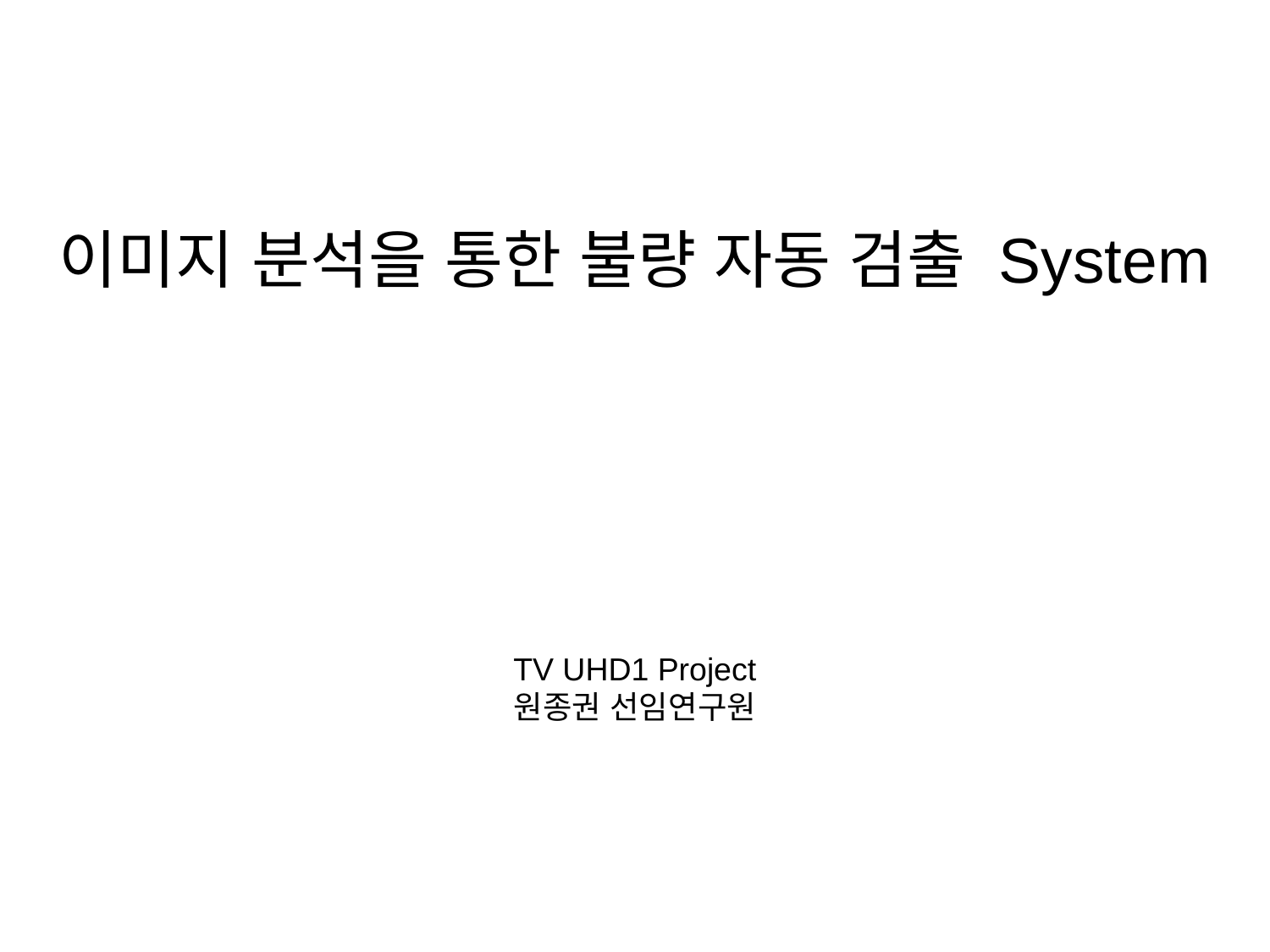

이미지 분석을 통한 불량 자동 검출 System
TV UHD1 Project
원종권 선임연구원